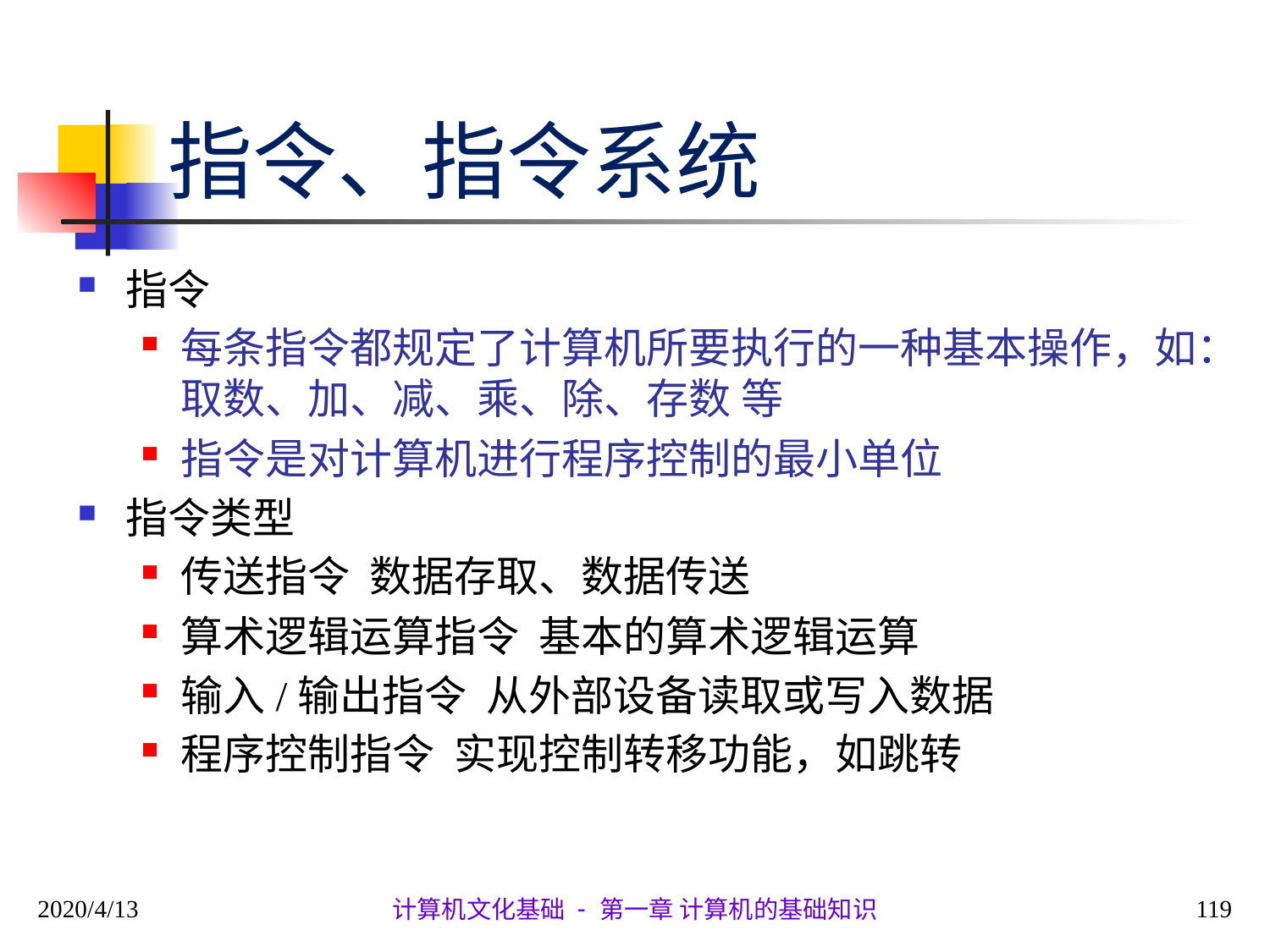

# 指令、指令系统
指令
每条指令都规定了计算机所要执行的一种基本操作，如：取数、加、减、乘、除、存数 等
指令是对计算机进行程序控制的最小单位
指令类型
传送指令  数据存取、数据传送
算术逻辑运算指令  基本的算术逻辑运算
输入/输出指令  从外部设备读取或写入数据
程序控制指令  实现控制转移功能，如跳转

2020/4/13
119
计算机文化基础 - 第一章 计算机的基础知识